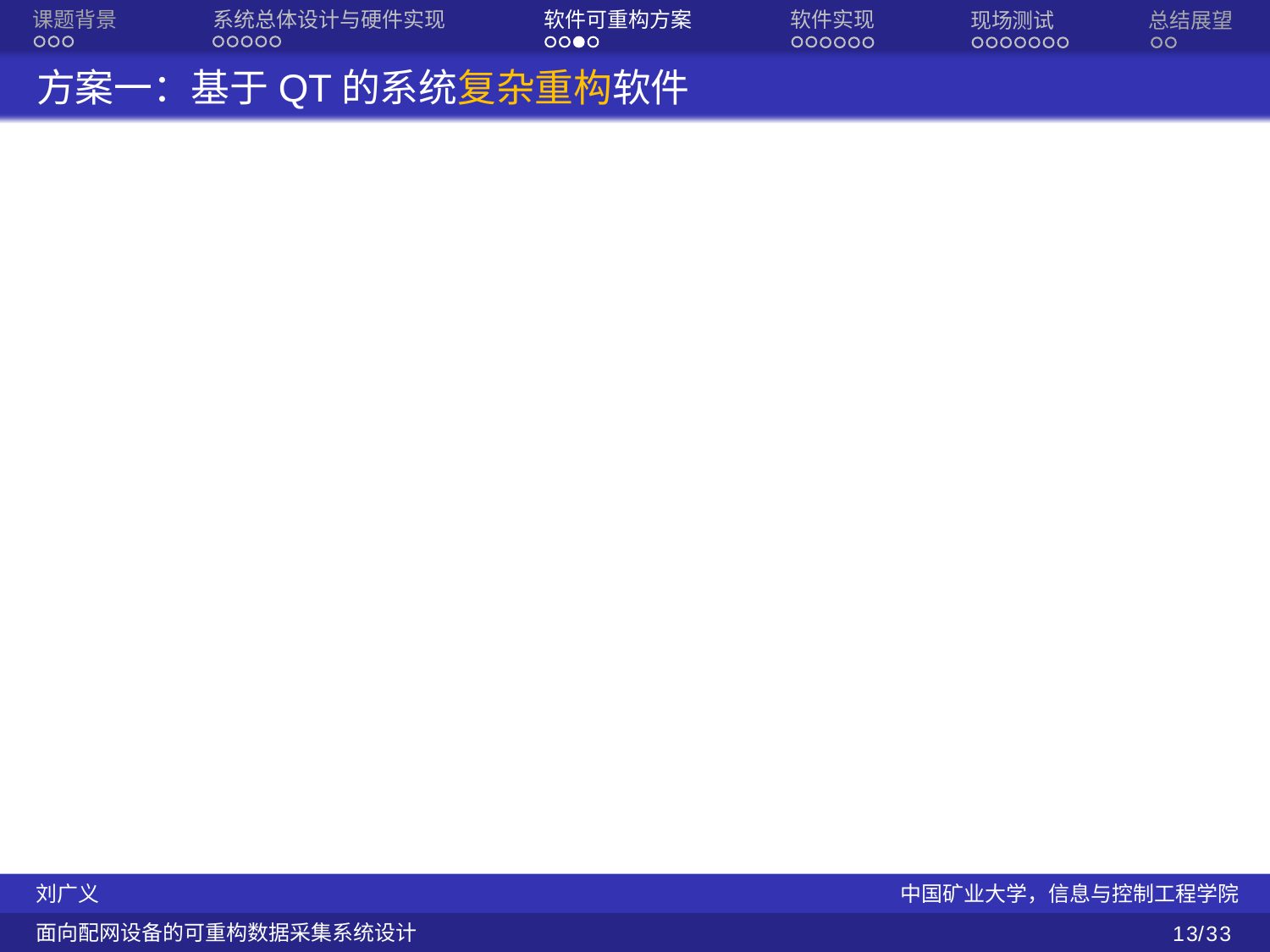

软件实现
软件可重构方案
系统总体设计与硬件实现
课题背景
现场测试
总结展望

    方案一：基于QT的系统复杂重构软件